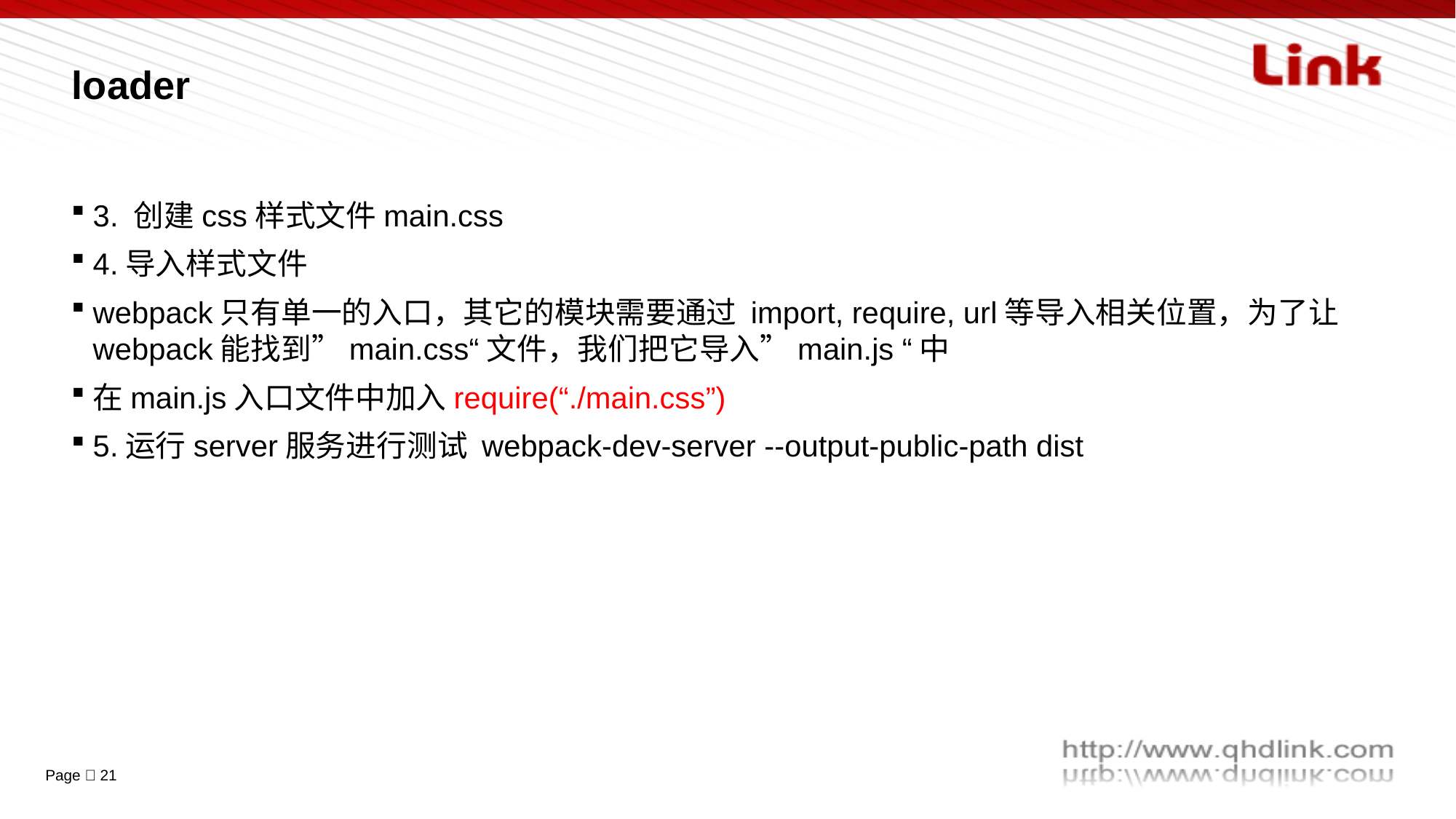

# loader
3. 创建css样式文件main.css
4.导入样式文件
webpack只有单一的入口，其它的模块需要通过 import, require, url等导入相关位置，为了让webpack能找到”main.css“文件，我们把它导入”main.js “中
在main.js入口文件中加入require(“./main.css”)
5.运行server服务进行测试 webpack-dev-server --output-public-path dist